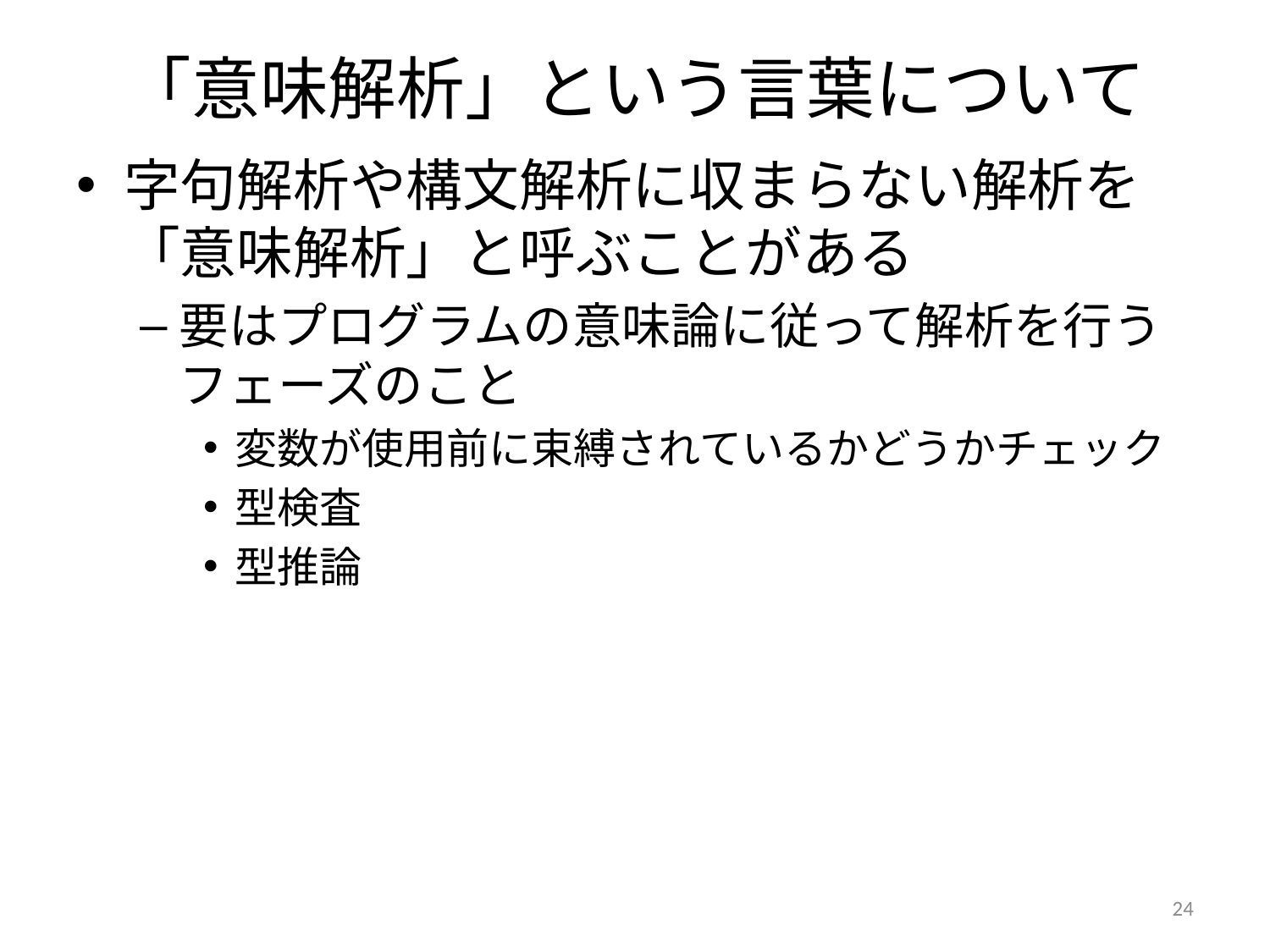

# 「意味解析」という言葉について
字句解析や構文解析に収まらない解析を
「意味解析」と呼ぶことがある
要はプログラムの意味論に従って解析を行うフェーズのこと
変数が使用前に束縛されているかどうかチェック
型検査
型推論
24